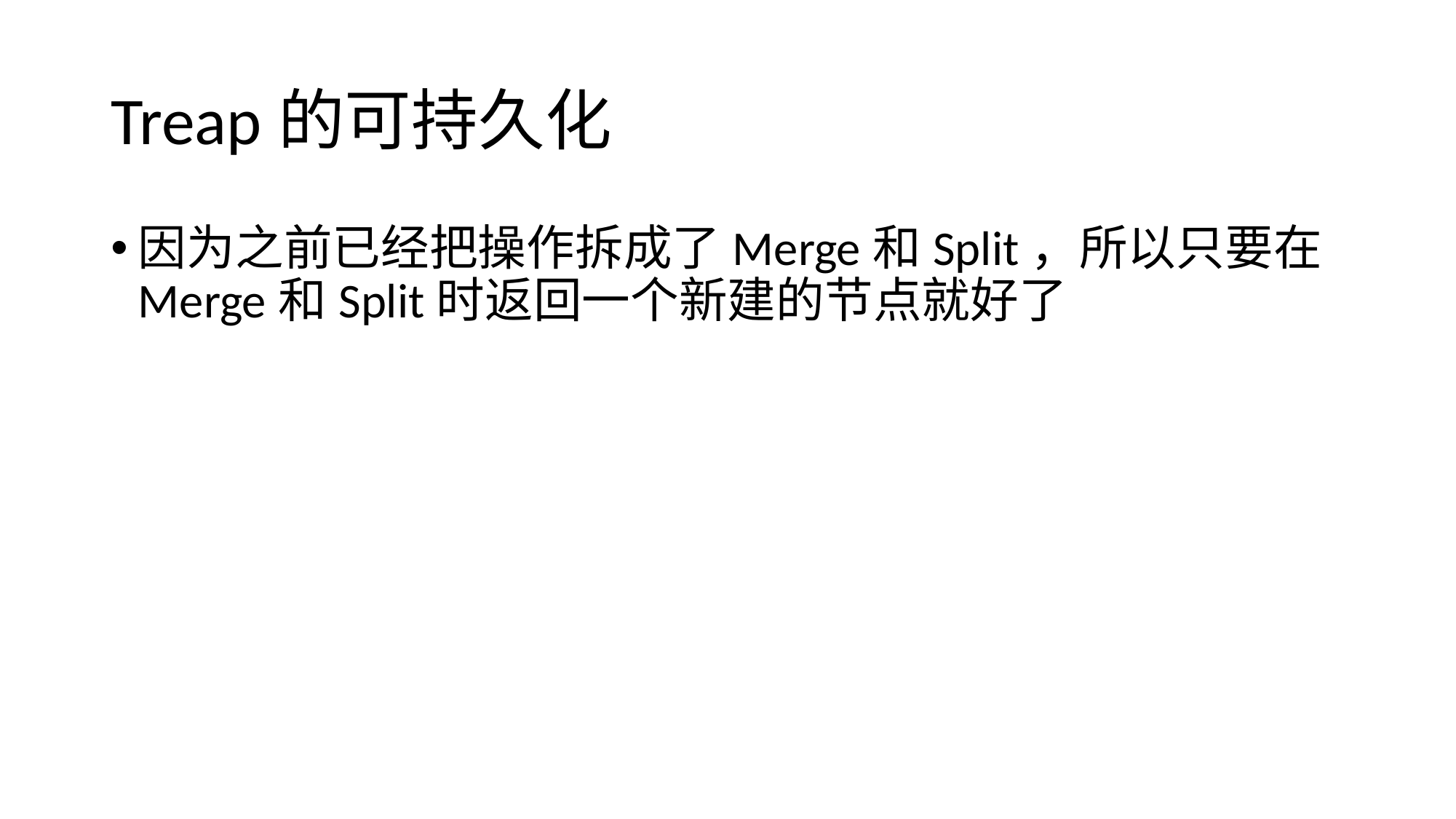

# Treap的可持久化
因为之前已经把操作拆成了Merge和Split，所以只要在Merge和Split时返回一个新建的节点就好了